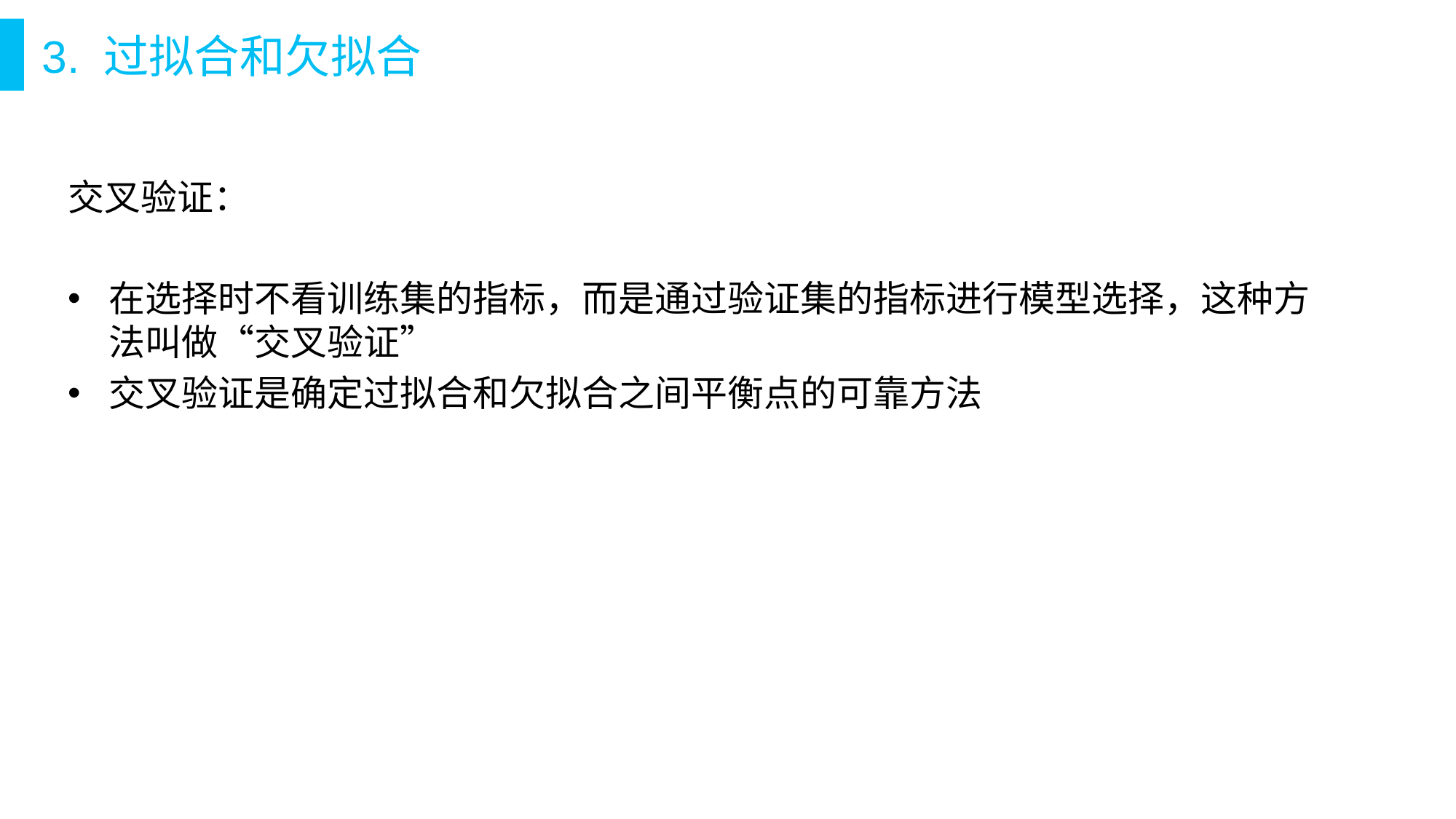

# 3. 过拟合和欠拟合
交叉验证：

在选择时不看训练集的指标，而是通过验证集的指标进行模型选择，这种方法叫做“交叉验证”
交叉验证是确定过拟合和欠拟合之间平衡点的可靠方法